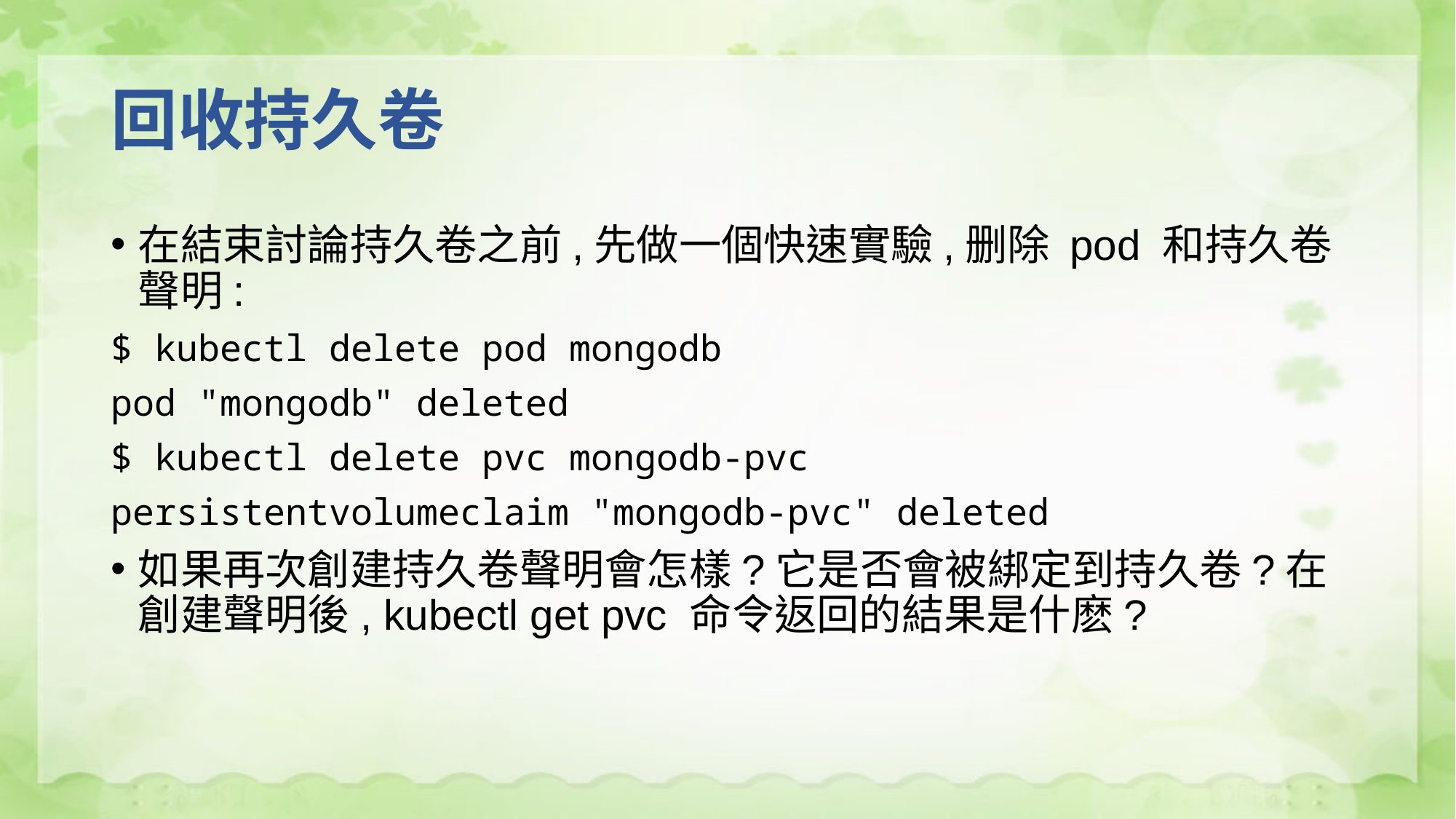

# 回收持久卷
在結束討論持久卷之前,先做一個快速實驗,删除 pod 和持久卷聲明:
$ kubectl delete pod mongodb
pod "mongodb" deleted
$ kubectl delete pvc mongodb-pvc
persistentvolumeclaim "mongodb-pvc" deleted
如果再次創建持久卷聲明會怎樣?它是否會被綁定到持久卷?在創建聲明後, kubectl get pvc 命令返回的結果是什麽?